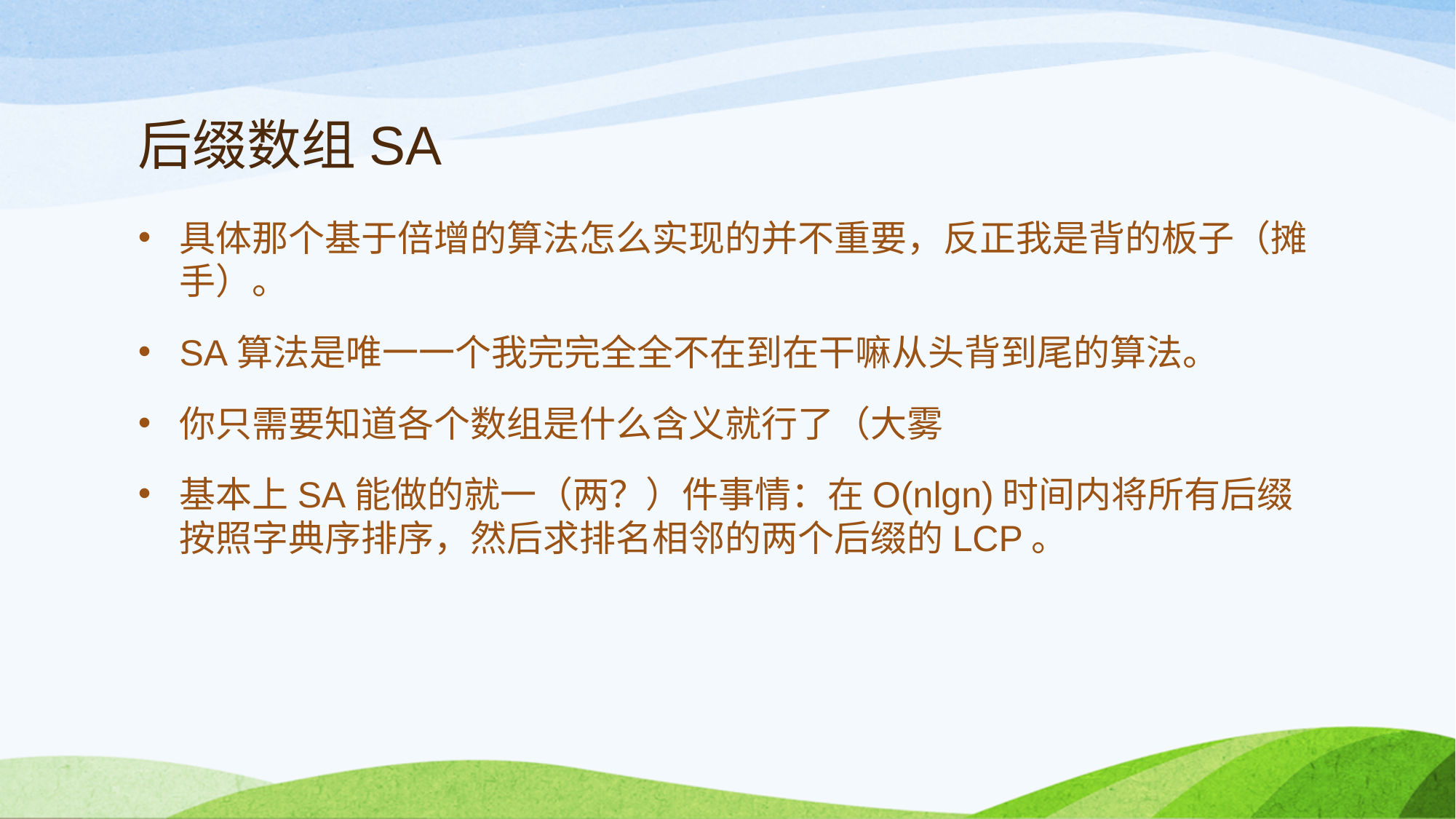

# 后缀数组SA
具体那个基于倍增的算法怎么实现的并不重要，反正我是背的板子（摊手）。
SA算法是唯一一个我完完全全不在到在干嘛从头背到尾的算法。
你只需要知道各个数组是什么含义就行了（大雾
基本上SA能做的就一（两？）件事情：在O(nlgn)时间内将所有后缀按照字典序排序，然后求排名相邻的两个后缀的LCP。